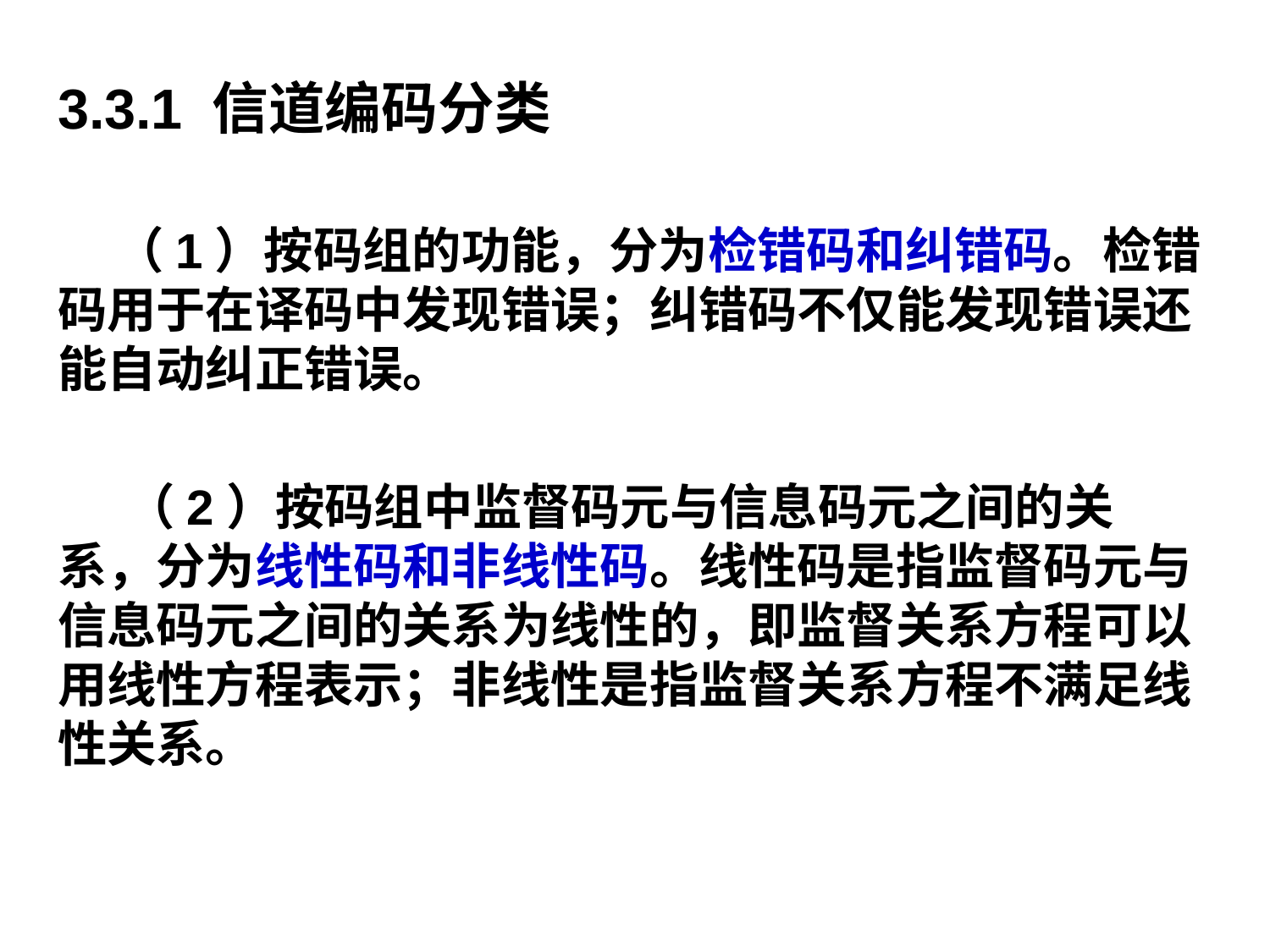

3.3.1 信道编码分类

    （1）按码组的功能，分为检错码和纠错码。检错码用于在译码中发现错误；纠错码不仅能发现错误还能自动纠正错误。

     （2）按码组中监督码元与信息码元之间的关系，分为线性码和非线性码。线性码是指监督码元与信息码元之间的关系为线性的，即监督关系方程可以用线性方程表示；非线性是指监督关系方程不满足线性关系。